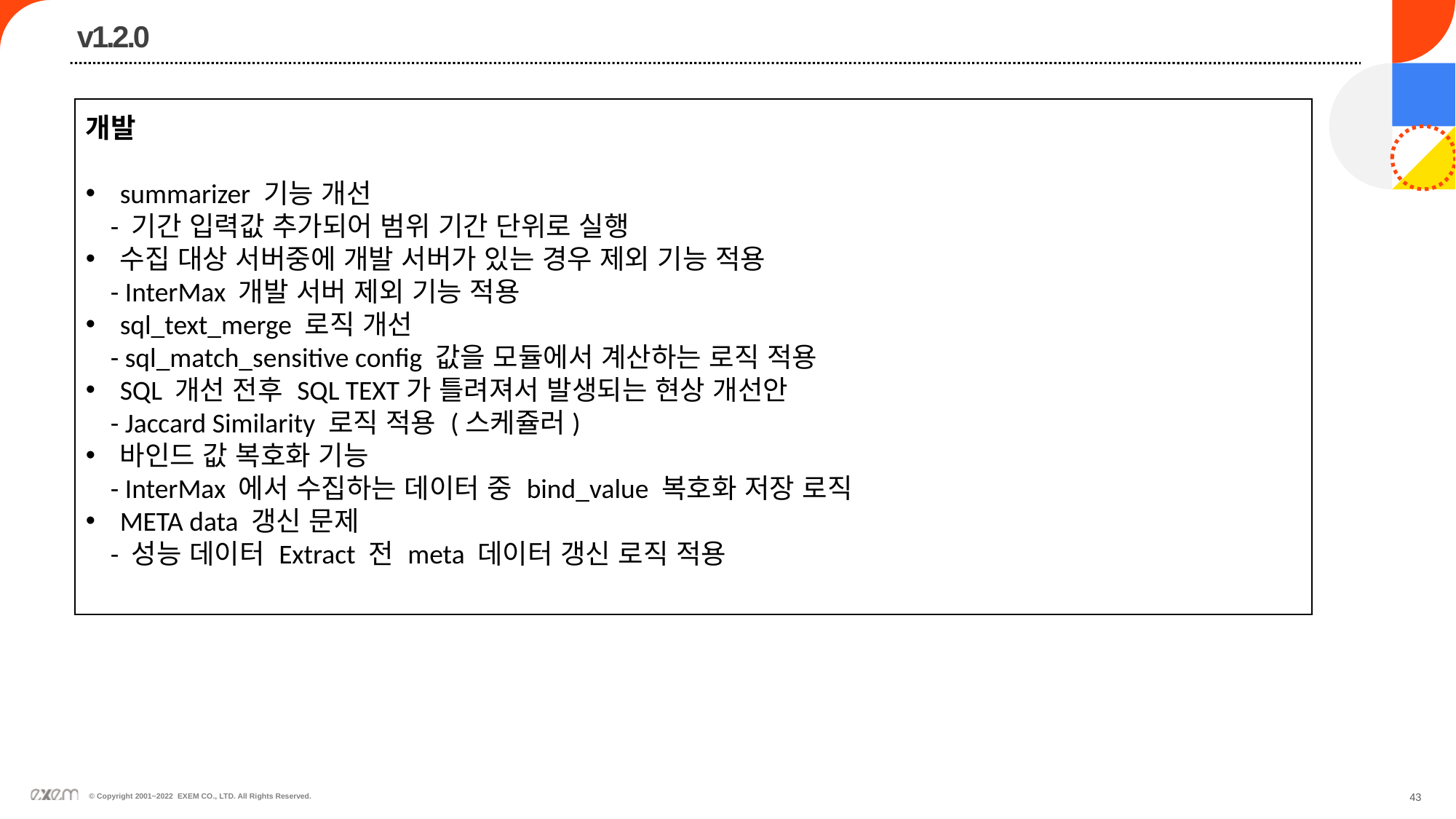

v1.2.0
개발

summarizer 기능 개선
    - 기간 입력값 추가되어 범위 기간 단위로 실행
수집 대상 서버중에 개발 서버가 있는 경우 제외 기능 적용
    - InterMax 개발 서버 제외 기능 적용
sql_text_merge 로직 개선
    - sql_match_sensitive config 값을 모듈에서 계산하는 로직 적용
SQL 개선 전후 SQL TEXT가 틀려져서 발생되는 현상 개선안
    - Jaccard Similarity 로직 적용 (스케쥴러)
바인드 값 복호화 기능
    - InterMax 에서 수집하는 데이터 중 bind_value 복호화 저장 로직
META data 갱신 문제
    - 성능 데이터 Extract 전 meta 데이터 갱신 로직 적용